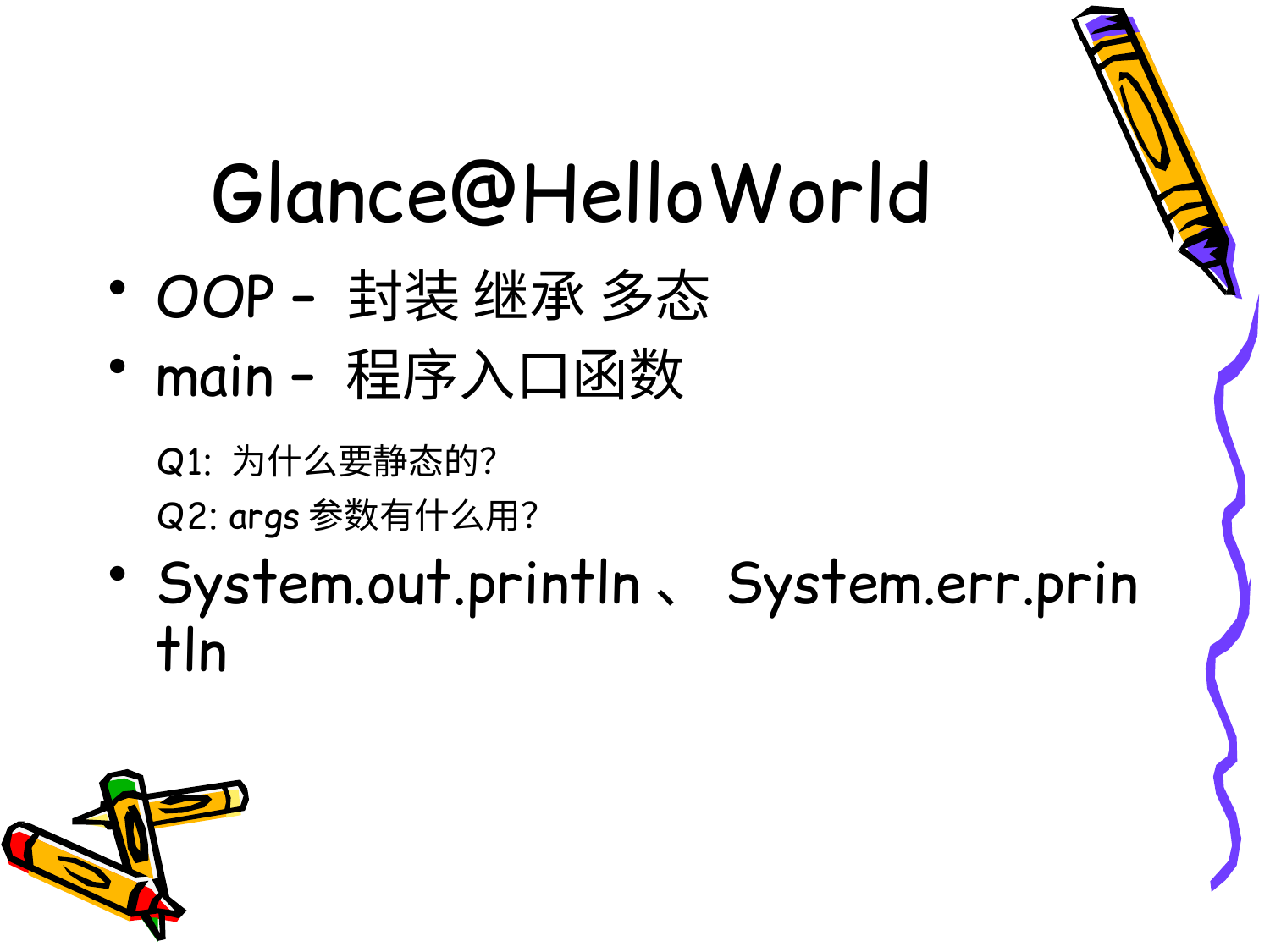

# Glance@HelloWorld
OOP – 封装 继承 多态
main – 程序入口函数
	Q1: 为什么要静态的？
	Q2: args参数有什么用？
System.out.println、System.err.println